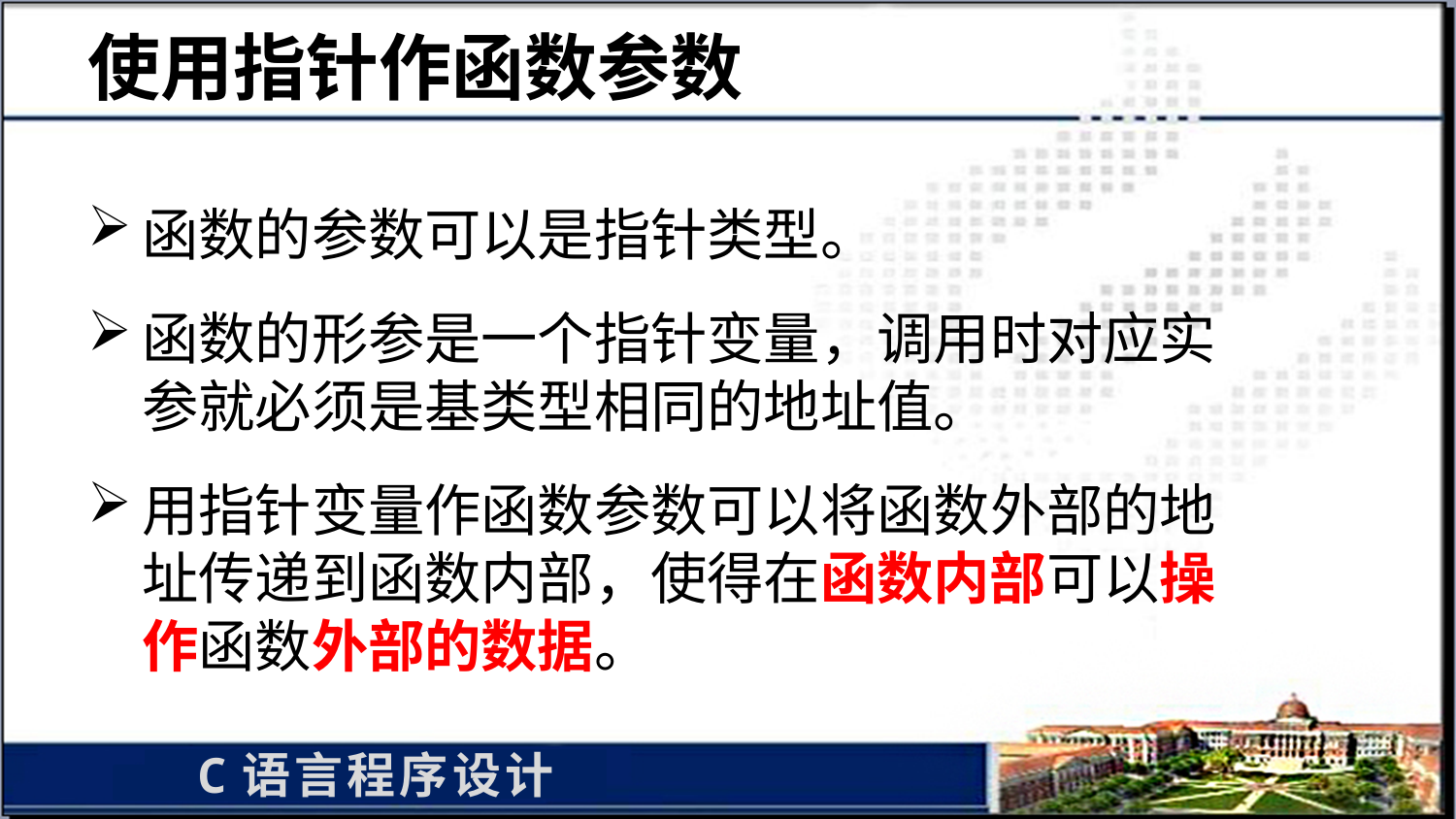

# 使用指针作函数参数
函数的参数可以是指针类型。
函数的形参是一个指针变量，调用时对应实参就必须是基类型相同的地址值。
用指针变量作函数参数可以将函数外部的地址传递到函数内部，使得在函数内部可以操作函数外部的数据。